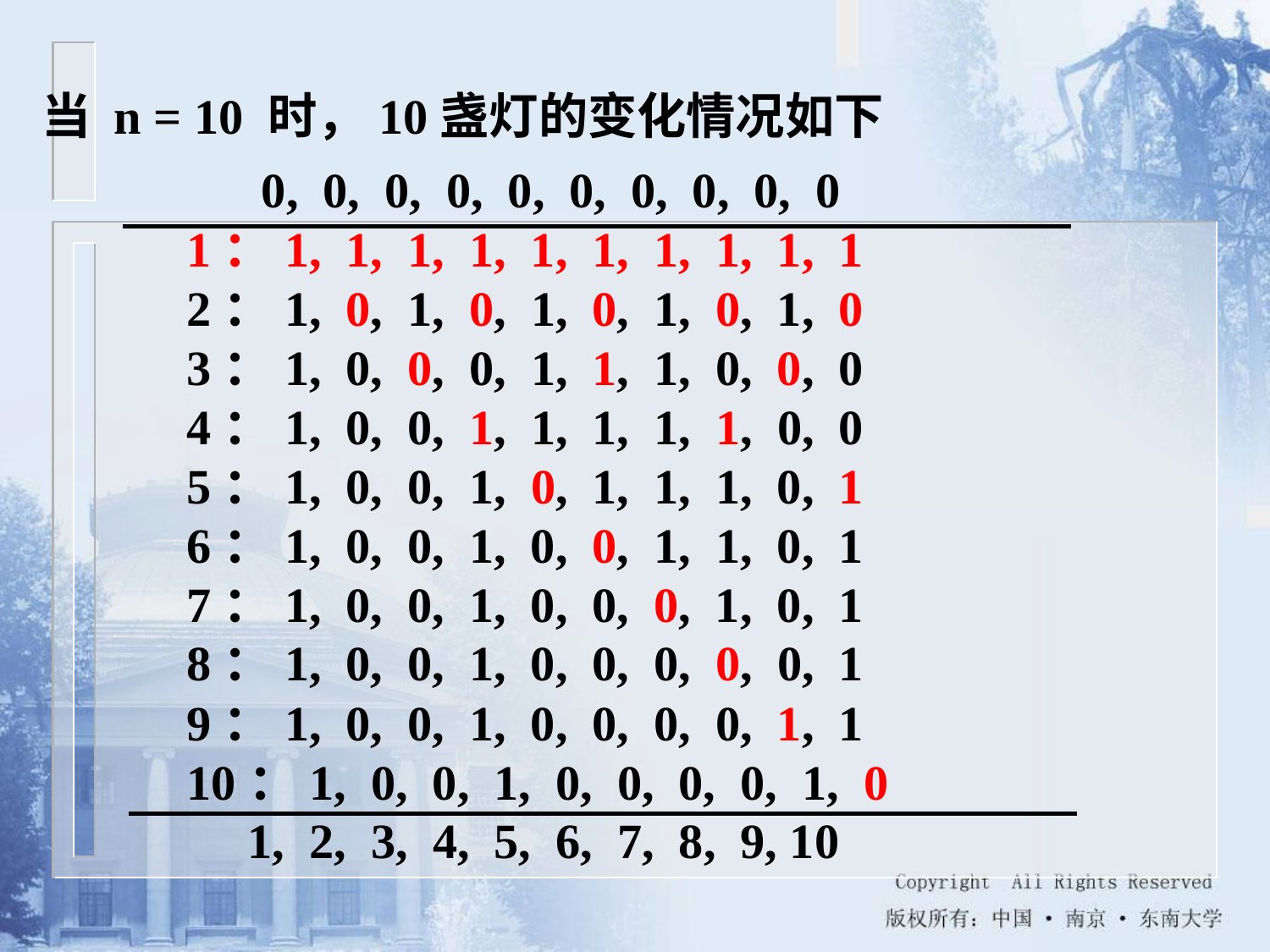

当 n = 10 时，10盏灯的变化情况如下
0,  0,  0,  0,  0,  0,  0,  0,  0,  0
1：1,  1,  1,  1,  1,  1,  1,  1,  1,  1
2：1,  0,  1,  0,  1,  0,  1,  0,  1,  0
3：1,  0,  0,  0,  1,  1,  1,  0,  0,  0
4：1,  0,  0,  1,  1,  1,  1,  1,  0,  0
5：1,  0,  0,  1,  0,  1,  1,  1,  0,  1
6：1,  0,  0,  1,  0,  0,  1,  1,  0,  1
7：1,  0,  0,  1,  0,  0,  0,  1,  0,  1
8：1,  0,  0,  1,  0,  0,  0,  0,  0,  1
9：1,  0,  0,  1,  0,  0,  0,  0,  1,  1
10：1,  0,  0,  1,  0,  0,  0,  0,  1,  0
1,  2,  3,  4,  5,  6,  7,  8,  9, 10